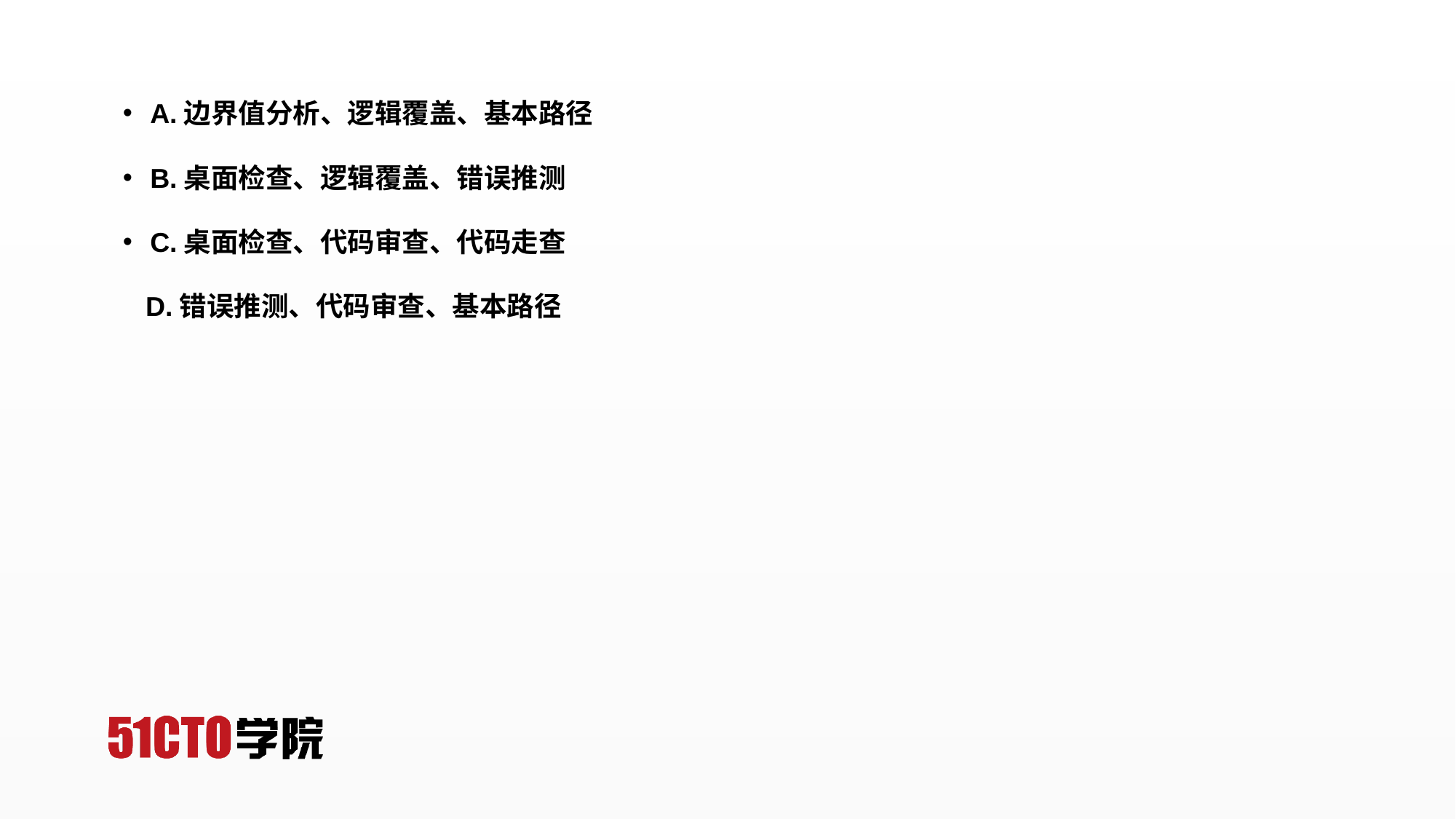

A.边界值分析、逻辑覆盖、基本路径
B.桌面检查、逻辑覆盖、错误推测
C.桌面检查、代码审查、代码走查
   D.错误推测、代码审查、基本路径